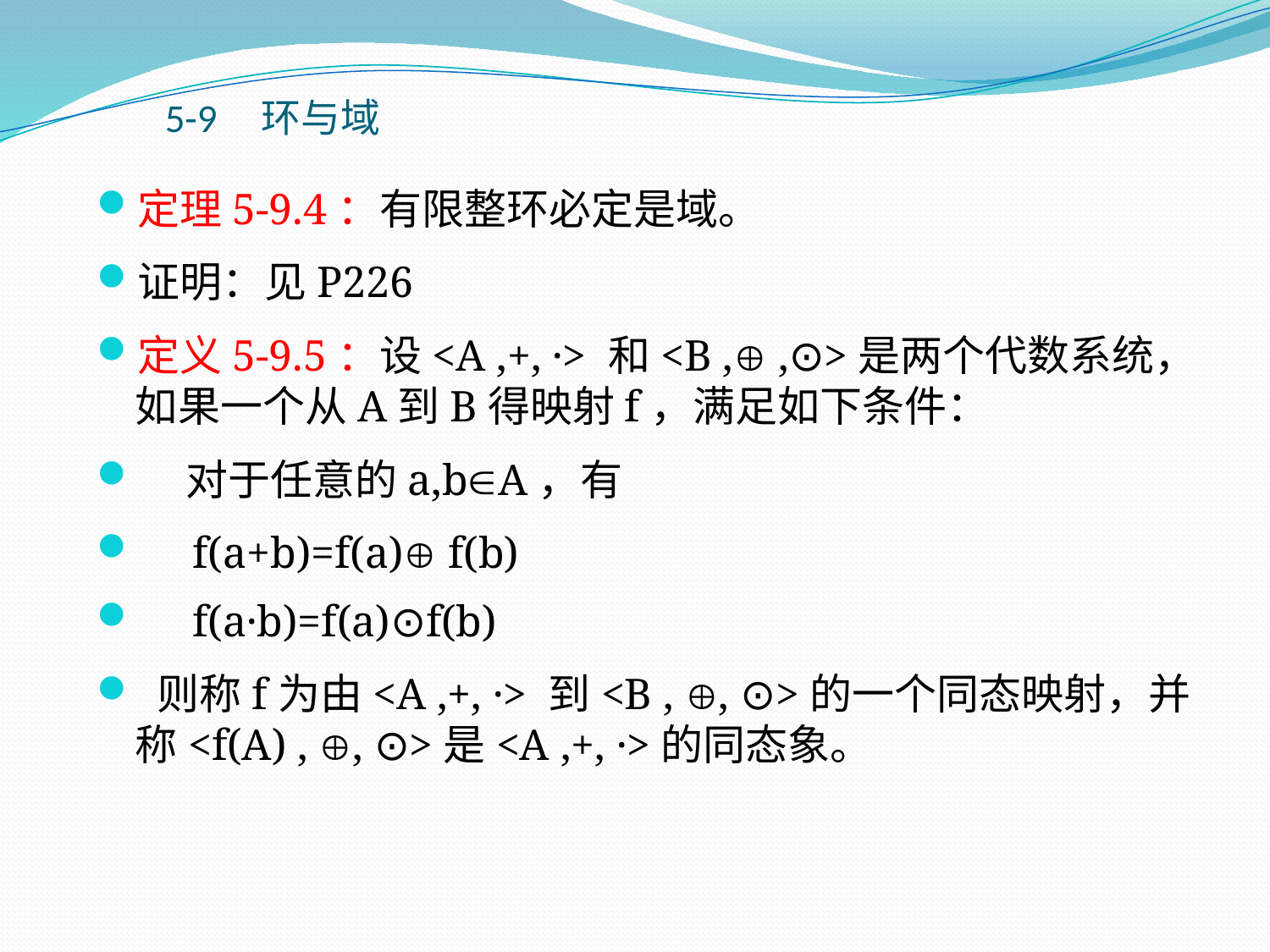

# 5-9　环与域
定理5-9.4：有限整环必定是域。
证明：见P226
定义5-9.5：设<A ,+, ·> 和<B ,⊕ ,⊙>是两个代数系统，如果一个从A到B得映射f，满足如下条件：
    对于任意的a,b∈A，有
     f(a+b)=f(a)⊕ f(b)
     f(a·b)=f(a)⊙f(b)
 则称f为由<A ,+, ·> 到<B , ⊕, ⊙>的一个同态映射，并称<f(A) , ⊕, ⊙>是<A ,+, ·>的同态象。